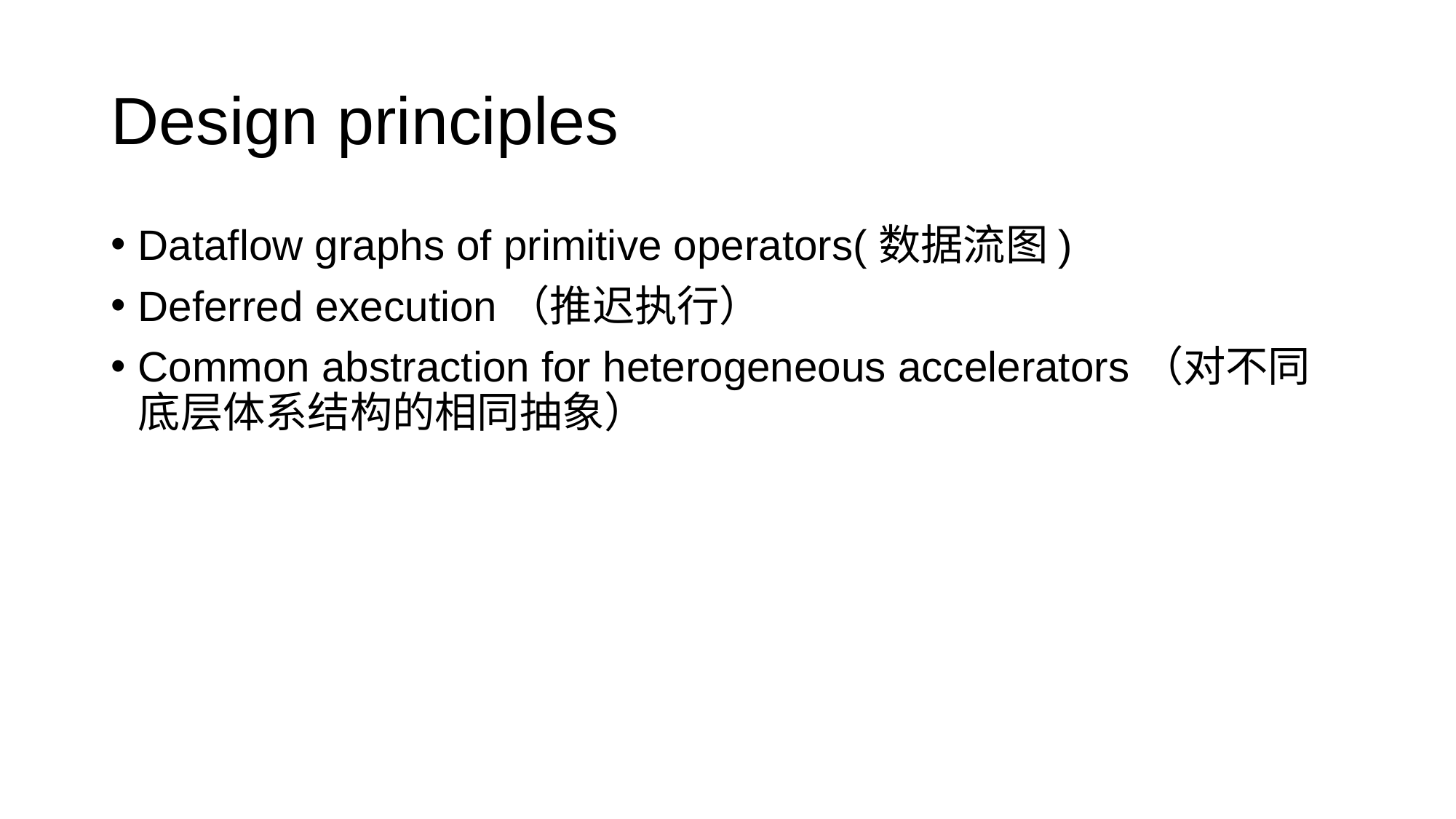

# Design principles
Dataflow graphs of primitive operators(数据流图)
Deferred execution（推迟执行）
Common abstraction for heterogeneous accelerators（对不同底层体系结构的相同抽象）